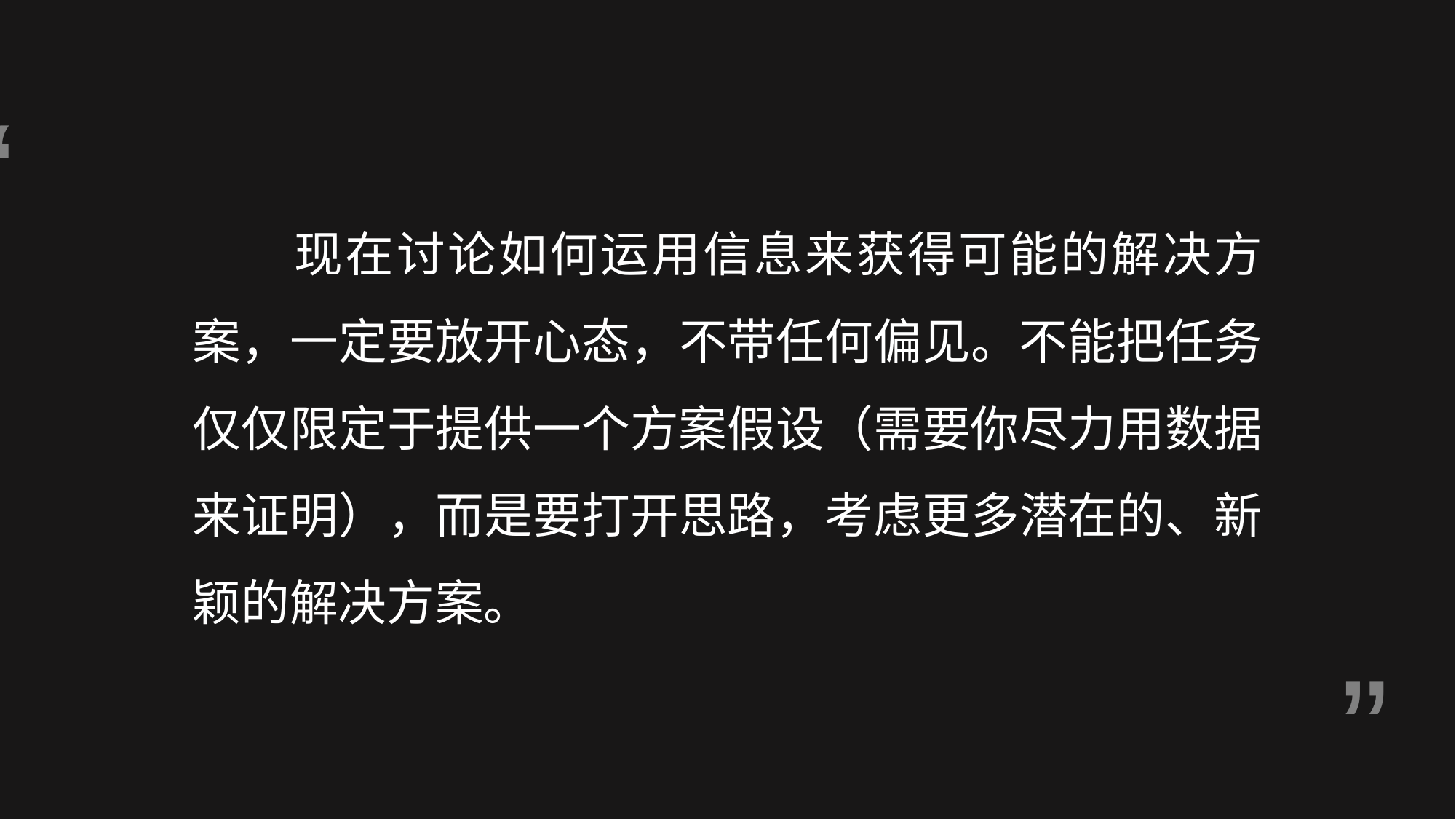

“
现在讨论如何运用信息来获得可能的解决方案，一定要放开心态，不带任何偏见。不能把任务仅仅限定于提供一个方案假设（需要你尽力用数据来证明），而是要打开思路，考虑更多潜在的、新颖的解决方案。
”